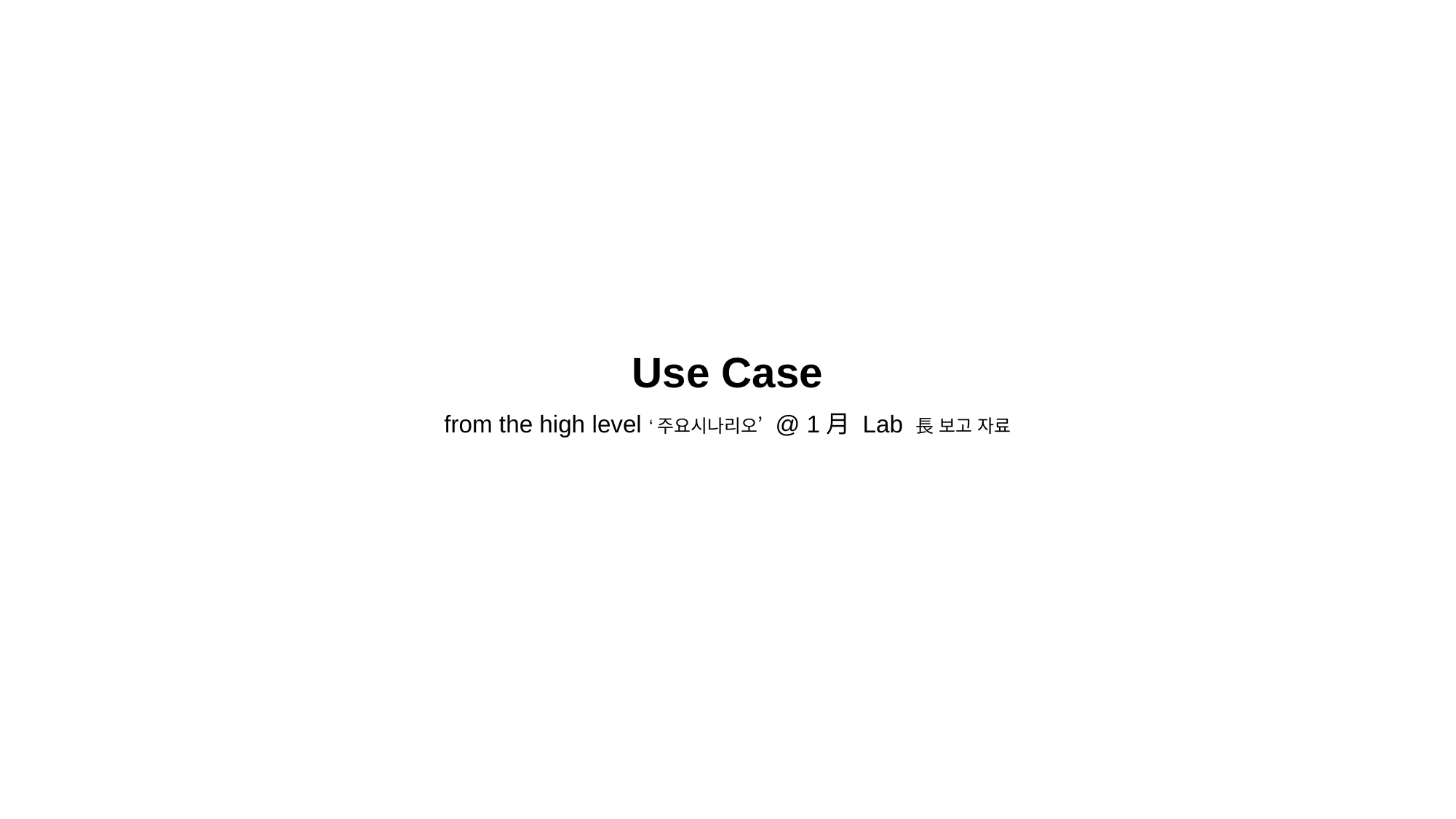

Use Case

from the high level ‘주요시나리오’ @ 1月 Lab 長 보고 자료